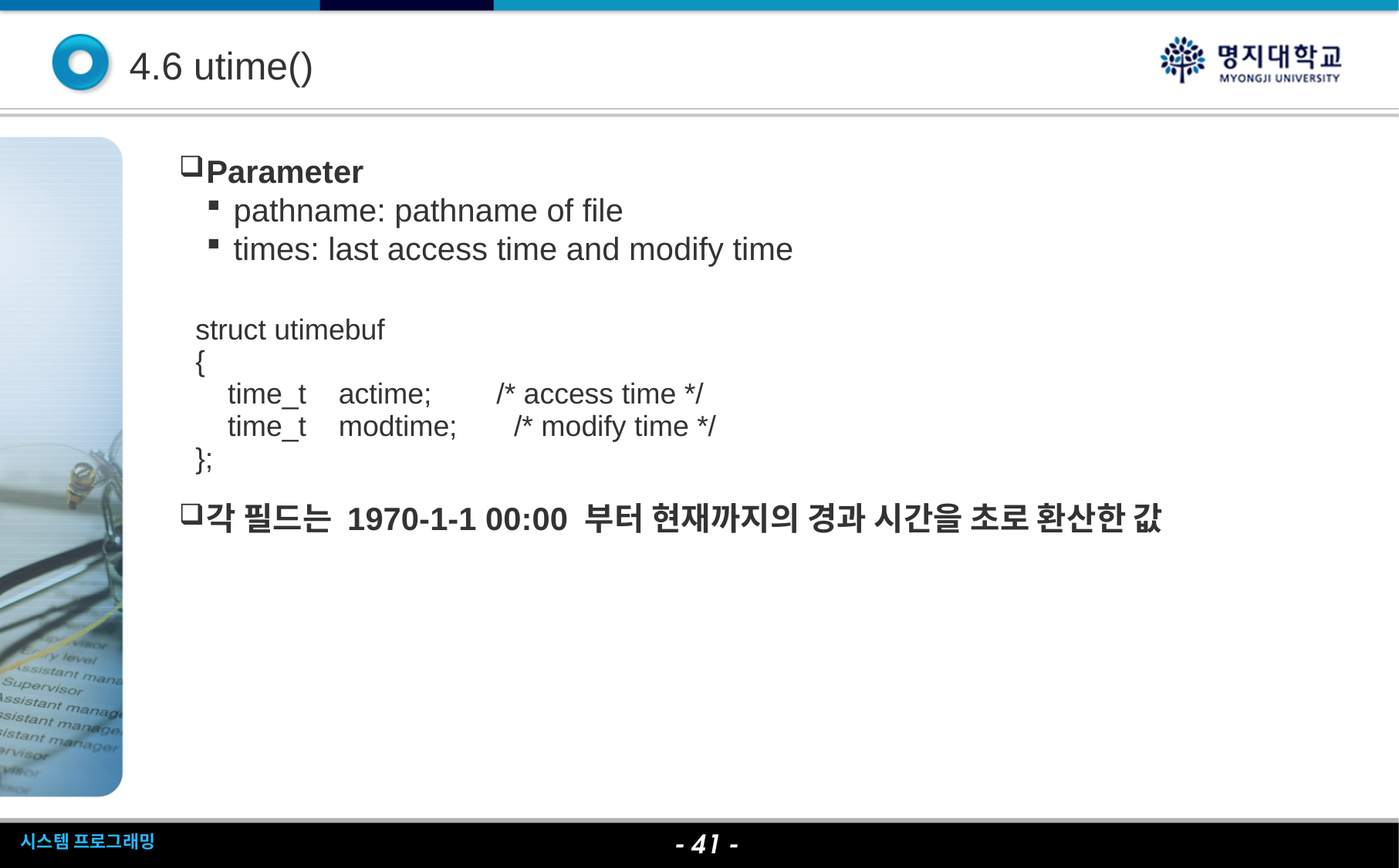

4.6 utime()
Parameter
pathname: pathname of file
times: last access time and modify time

각 필드는 1970-1-1 00:00 부터 현재까지의 경과 시간을 초로 환산한 값
| struct utimebuf { time\_t actime; /\* access time \*/ time\_t modtime; /\* modify time \*/ }; |
| --- |
- 41 -